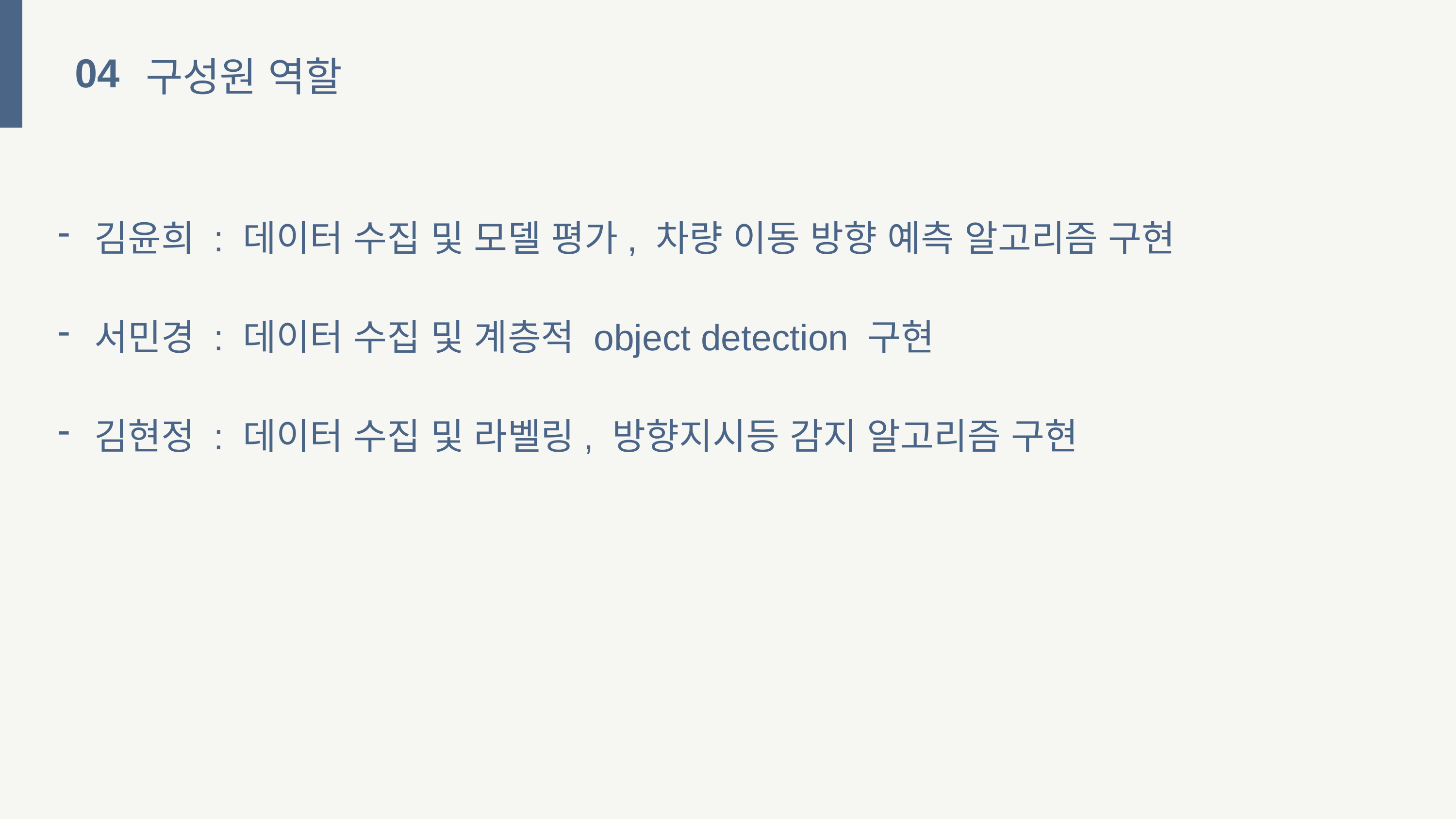

구성원 역할
04
김윤희 : 데이터 수집 및 모델 평가, 차량 이동 방향 예측 알고리즘 구현

서민경 : 데이터 수집 및 계층적 object detection 구현

김현정 : 데이터 수집 및 라벨링, 방향지시등 감지 알고리즘 구현